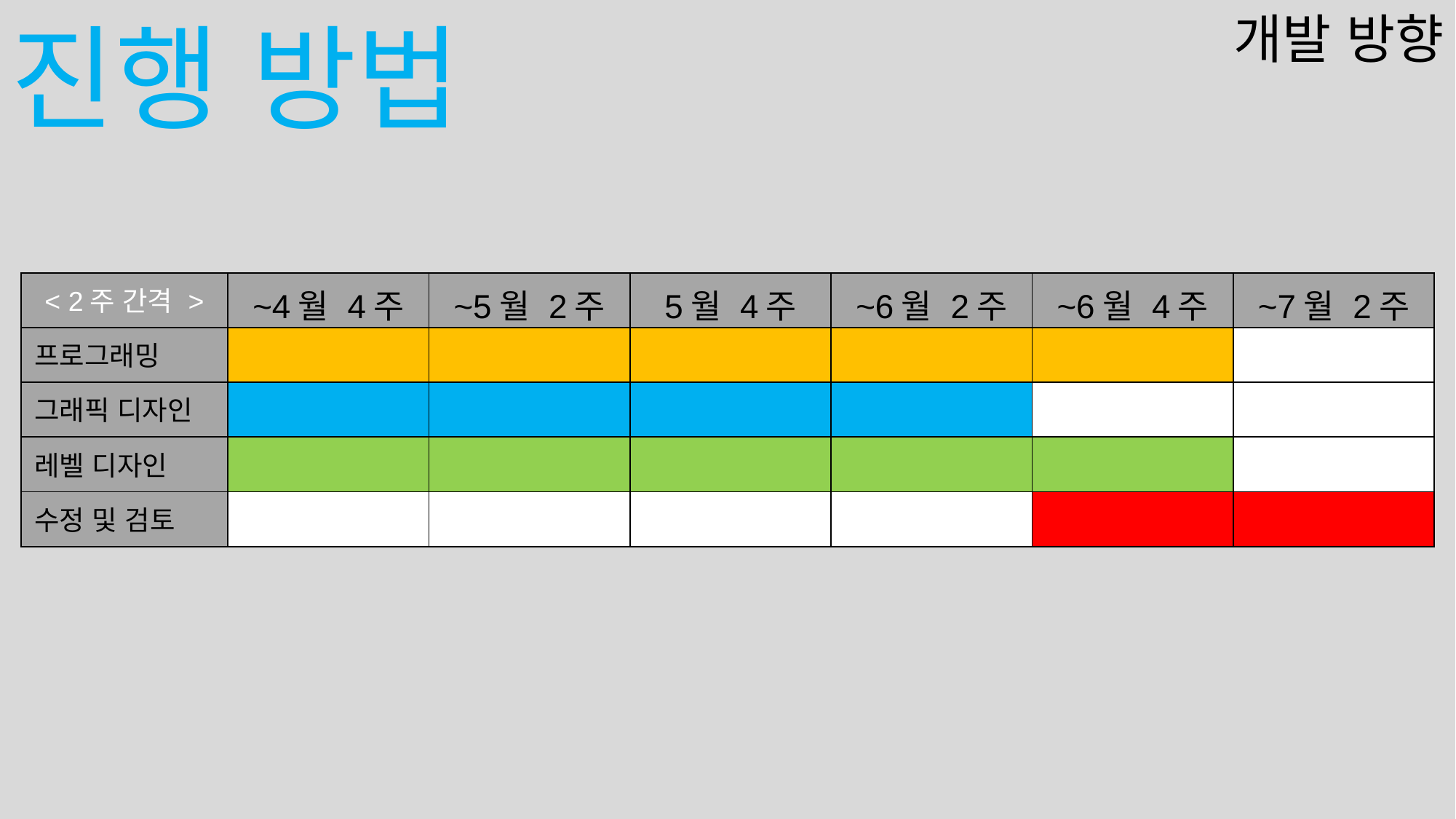

개발 방향
진행 방법
| < 2주 간격 > | ~4월 4주 | ~5월 2주 | 5월 4주 | ~6월 2주 | ~6월 4주 | ~7월 2주 |
| --- | --- | --- | --- | --- | --- | --- |
| 프로그래밍 |  |  |  |  |  |  |
| 그래픽 디자인 |  |  |  |  |  |  |
| 레벨 디자인 |  |  |  |  |  |  |
| 수정 및 검토 |  |  |  |  |  |  |